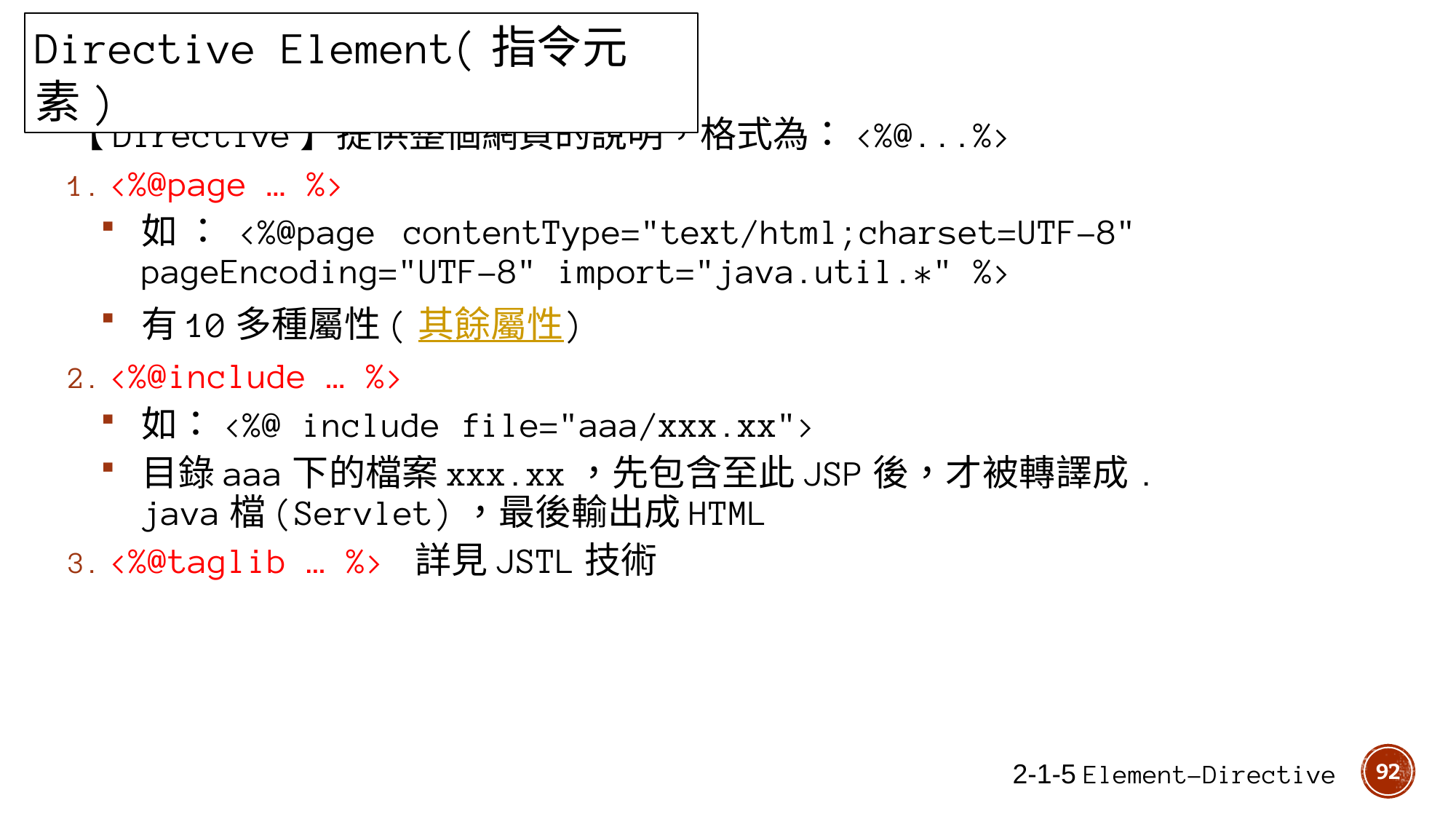

Directive Element(指令元素)
【Directive】提供整個網頁的說明，格式為：<%@...%>
<%@page … %>
如：<%@page contentType="text/html;charset=UTF-8" pageEncoding="UTF-8" import="java.util.*" %>
有10多種屬性(其餘屬性)
<%@include … %>
如：<%@ include file="aaa/xxx.xx">
目錄aaa下的檔案xxx.xx，先包含至此JSP後，才被轉譯成.java檔(Servlet)，最後輸出成HTML
<%@taglib … %> 詳見JSTL技術

92
2-1-5 Element-Directive